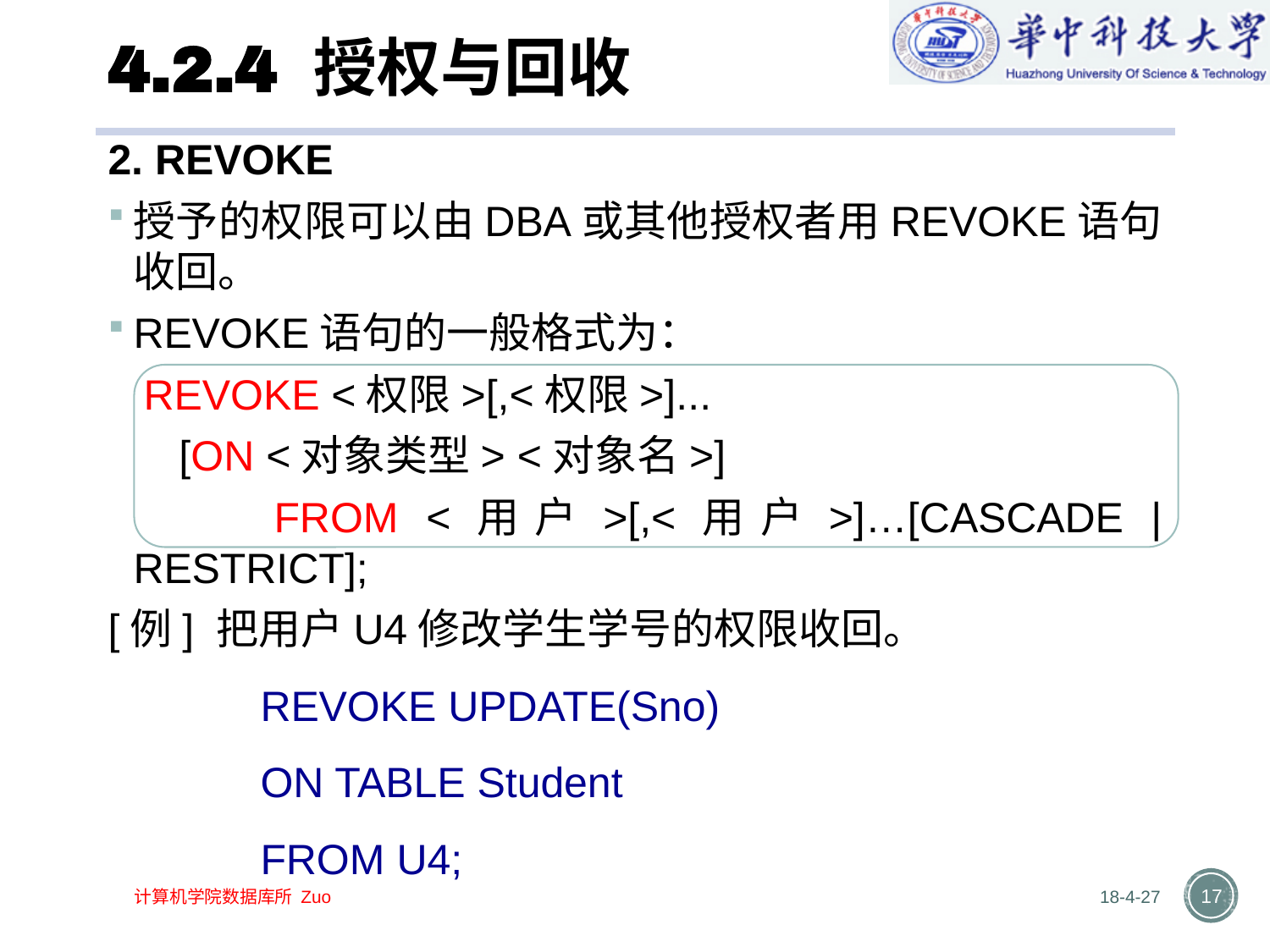

# 4.2.4 授权与回收
2. REVOKE
授予的权限可以由DBA或其他授权者用REVOKE语句收回。
REVOKE语句的一般格式为：
   REVOKE <权限>[,<权限>]...
      [ON <对象类型> <对象名>]
      FROM <用户>[,<用户>]…[CASCADE | RESTRICT];
[例] 把用户U4修改学生学号的权限收回。
		REVOKE UPDATE(Sno)
		ON TABLE Student
		FROM U4;

18-4-27
17